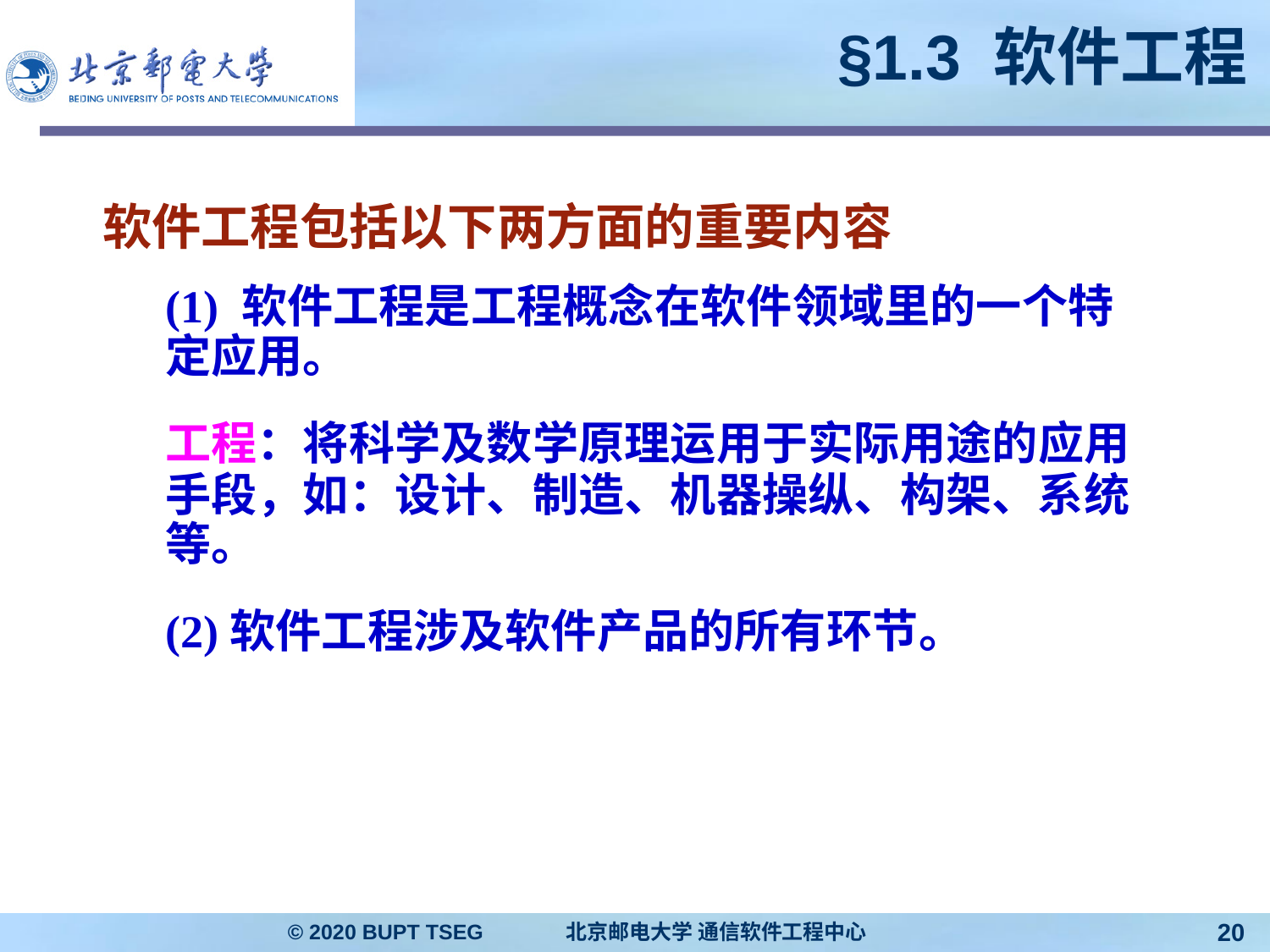

# §1.3 软件工程
软件工程包括以下两方面的重要内容
 	(1) 软件工程是工程概念在软件领域里的一个特定应用。
	工程：将科学及数学原理运用于实际用途的应用手段，如：设计、制造、机器操纵、构架、系统等。
	(2)软件工程涉及软件产品的所有环节。

© 2020 BUPT TSEG             北京邮电大学 通信软件工程中心